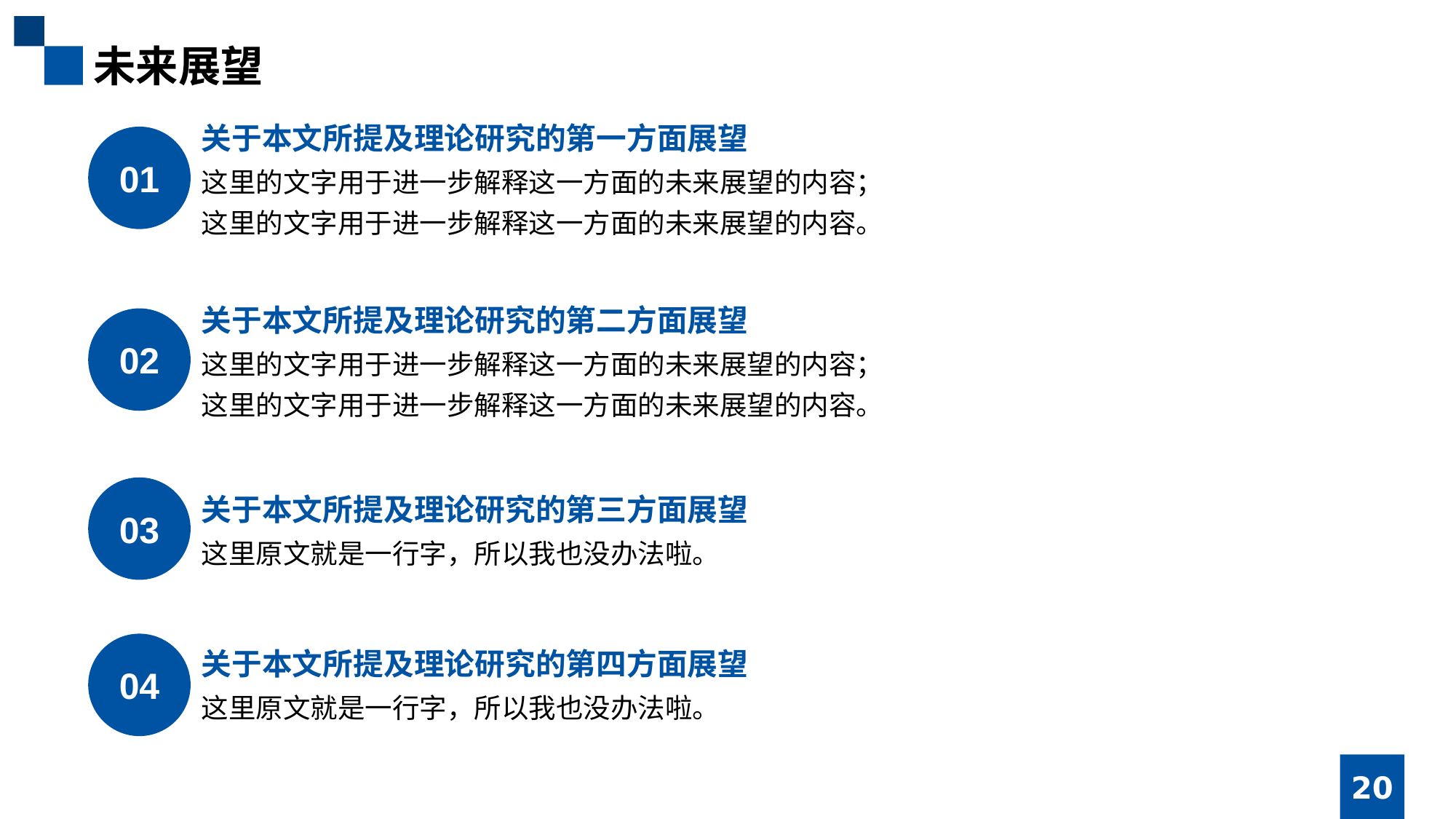

未来展望
关于本文所提及理论研究的第一方面展望
这里的文字用于进一步解释这一方面的未来展望的内容；
这里的文字用于进一步解释这一方面的未来展望的内容。
01
关于本文所提及理论研究的第二方面展望
这里的文字用于进一步解释这一方面的未来展望的内容；
这里的文字用于进一步解释这一方面的未来展望的内容。
02
03
关于本文所提及理论研究的第三方面展望
这里原文就是一行字，所以我也没办法啦。
04
关于本文所提及理论研究的第四方面展望
这里原文就是一行字，所以我也没办法啦。
20